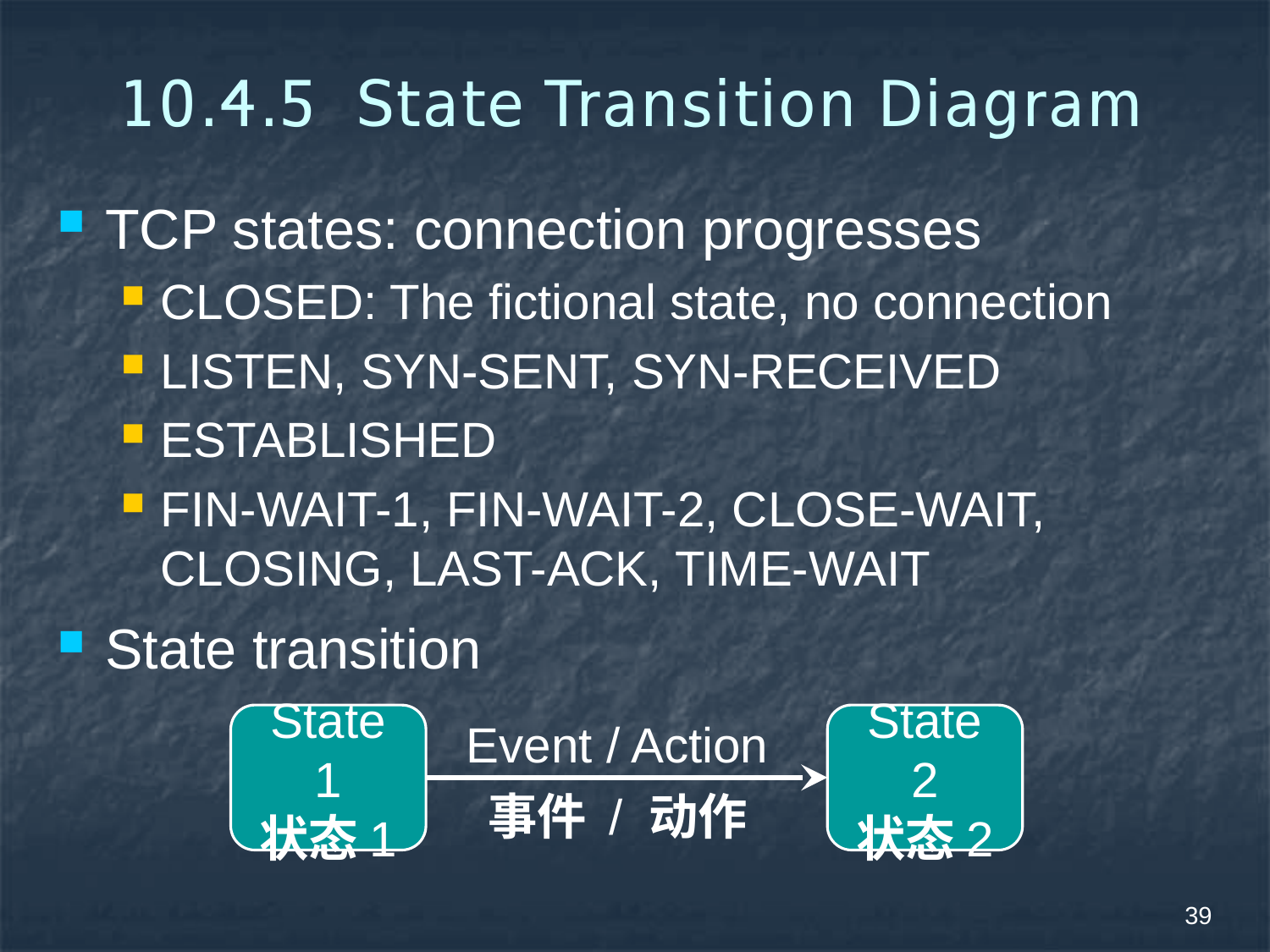

# 10.4.5  State Transition Diagram
TCP states: connection progresses
CLOSED: The fictional state, no connection
LISTEN, SYN-SENT, SYN-RECEIVED
ESTABLISHED
FIN-WAIT-1, FIN-WAIT-2, CLOSE-WAIT, CLOSING, LAST-ACK, TIME-WAIT
State transition

State 1
状态1
State 2
状态2
Event / Action
事件 / 动作
39